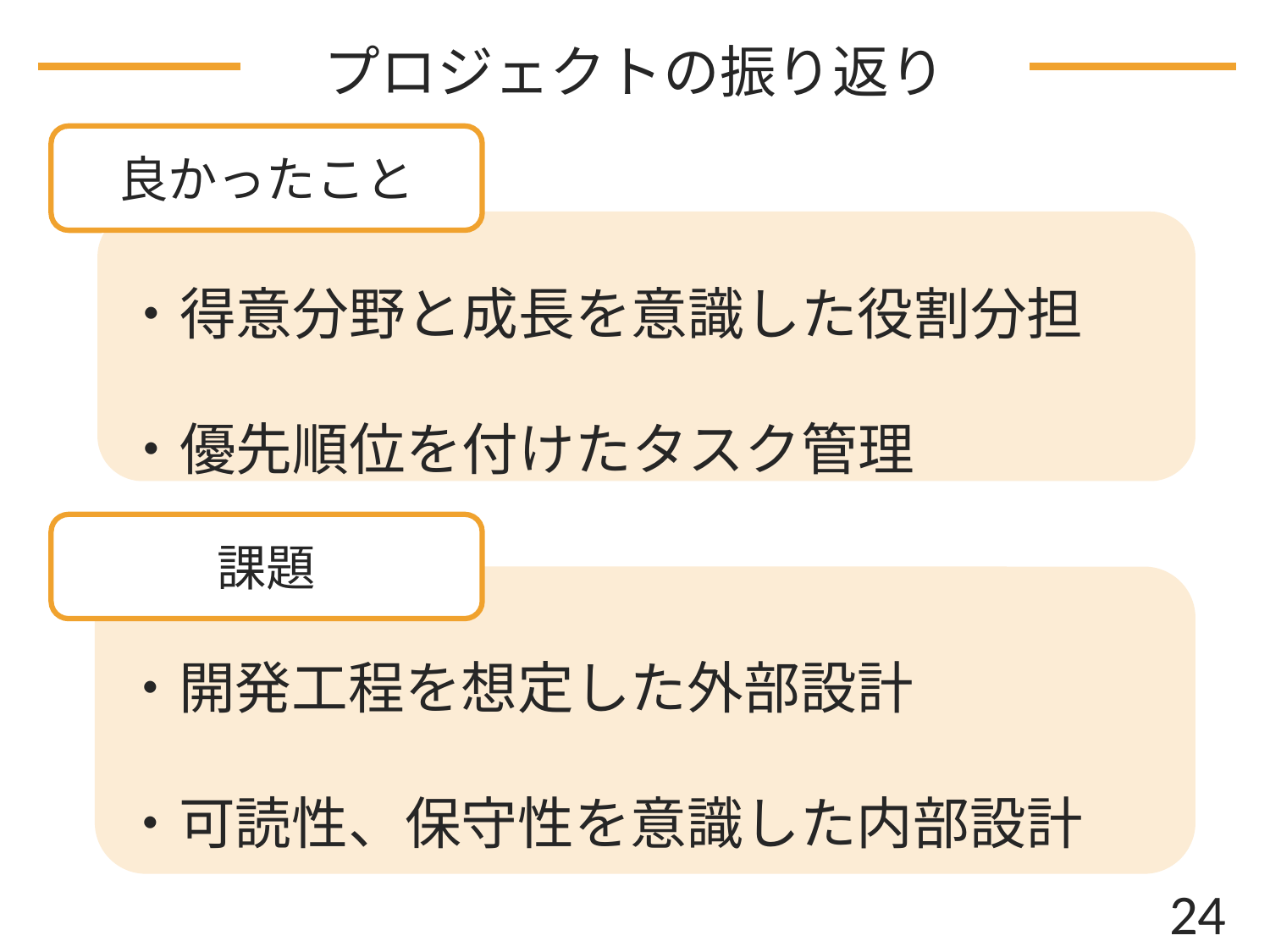

プロジェクトの振り返り
良かったこと
・得意分野と成長を意識した役割分担
・優先順位を付けたタスク管理
課題
・開発工程を想定した外部設計
・可読性、保守性を意識した内部設計
24